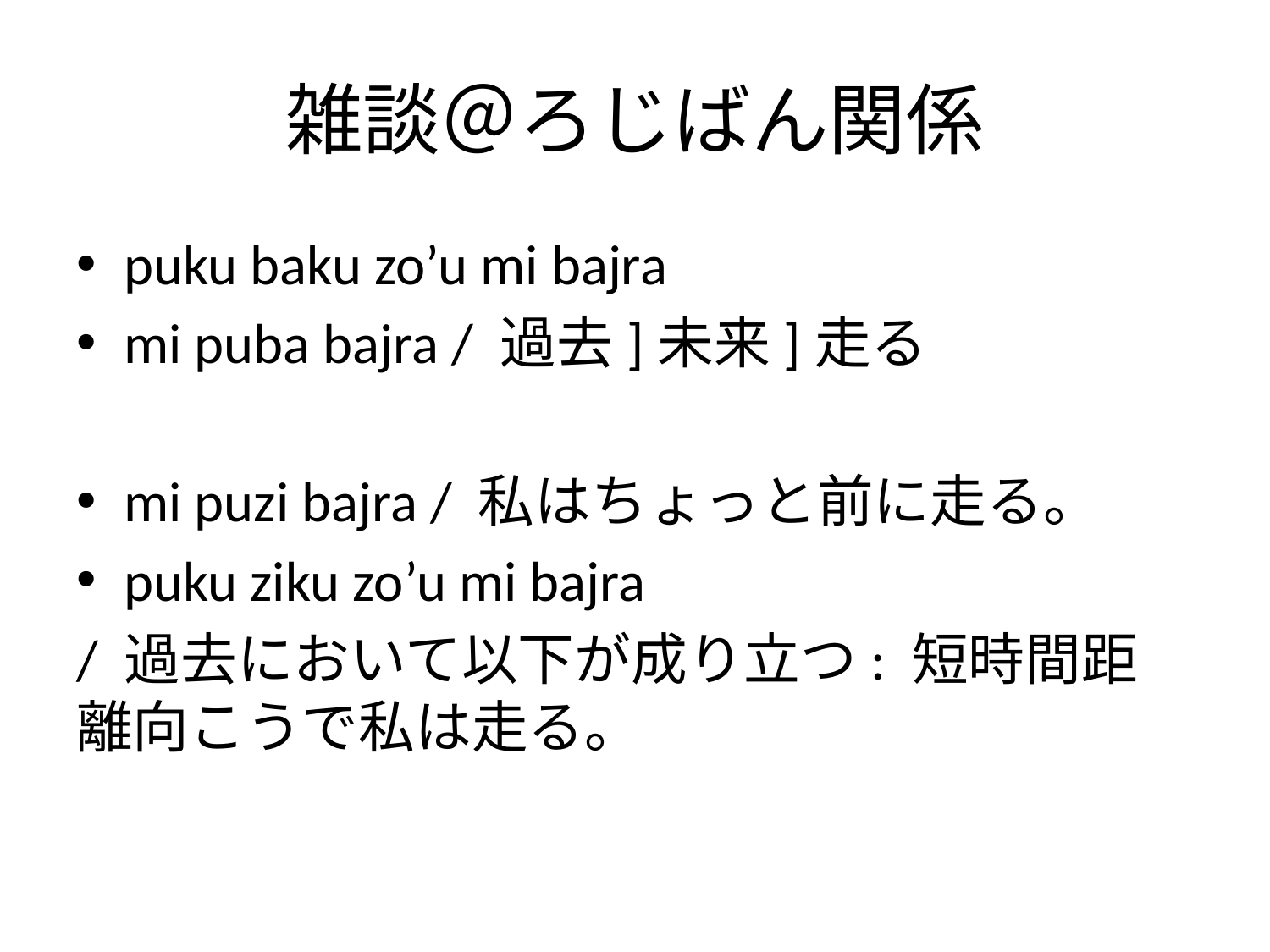

# 雑談＠ろじばん関係
puku baku zo’u mi bajra
mi puba bajra / 過去]未来]走る

mi puzi bajra / 私はちょっと前に走る。
puku ziku zo’u mi bajra
/ 過去において以下が成り立つ: 短時間距離向こうで私は走る。